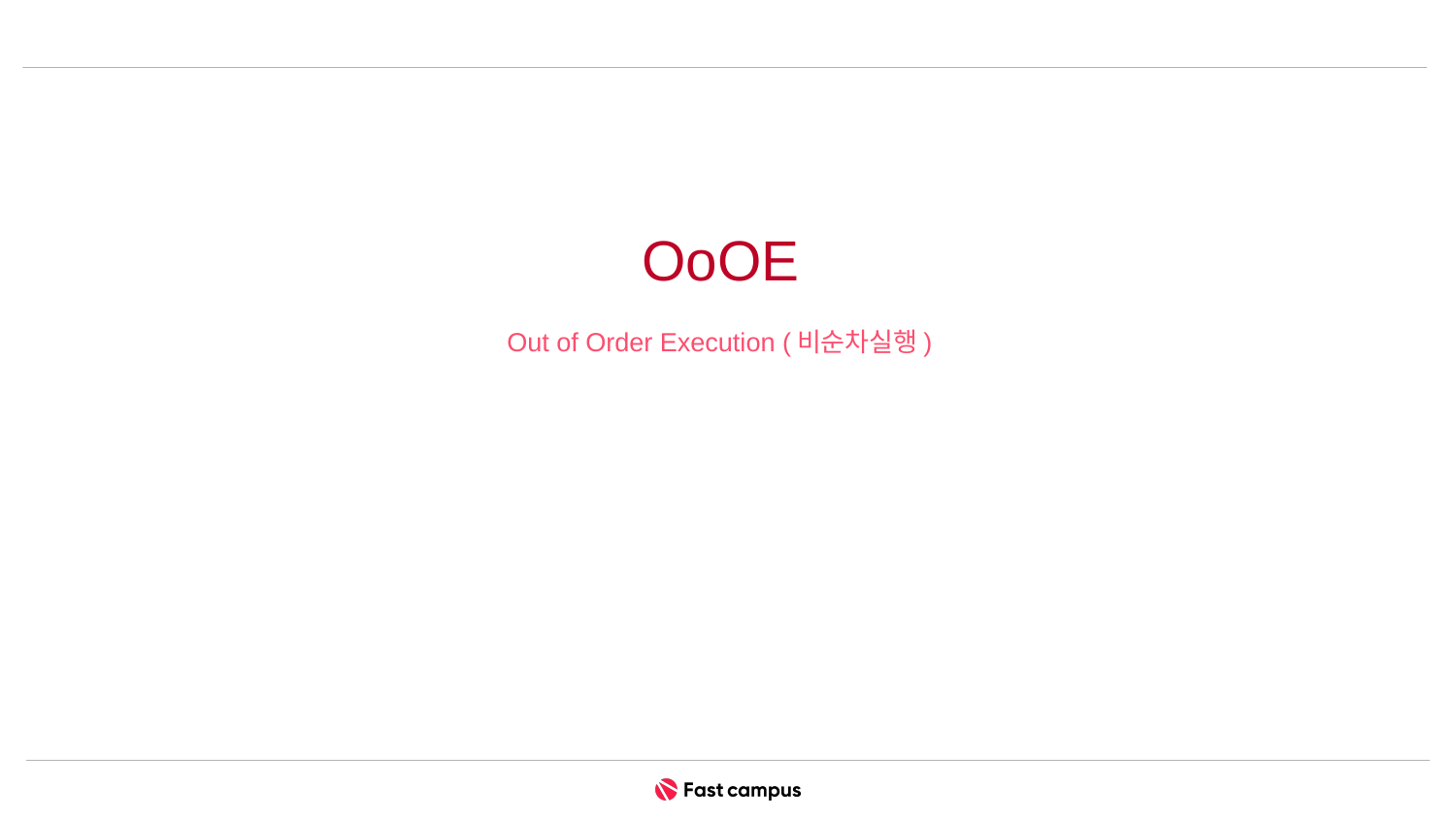

# OoOE
Out of Order Execution (비순차실행)